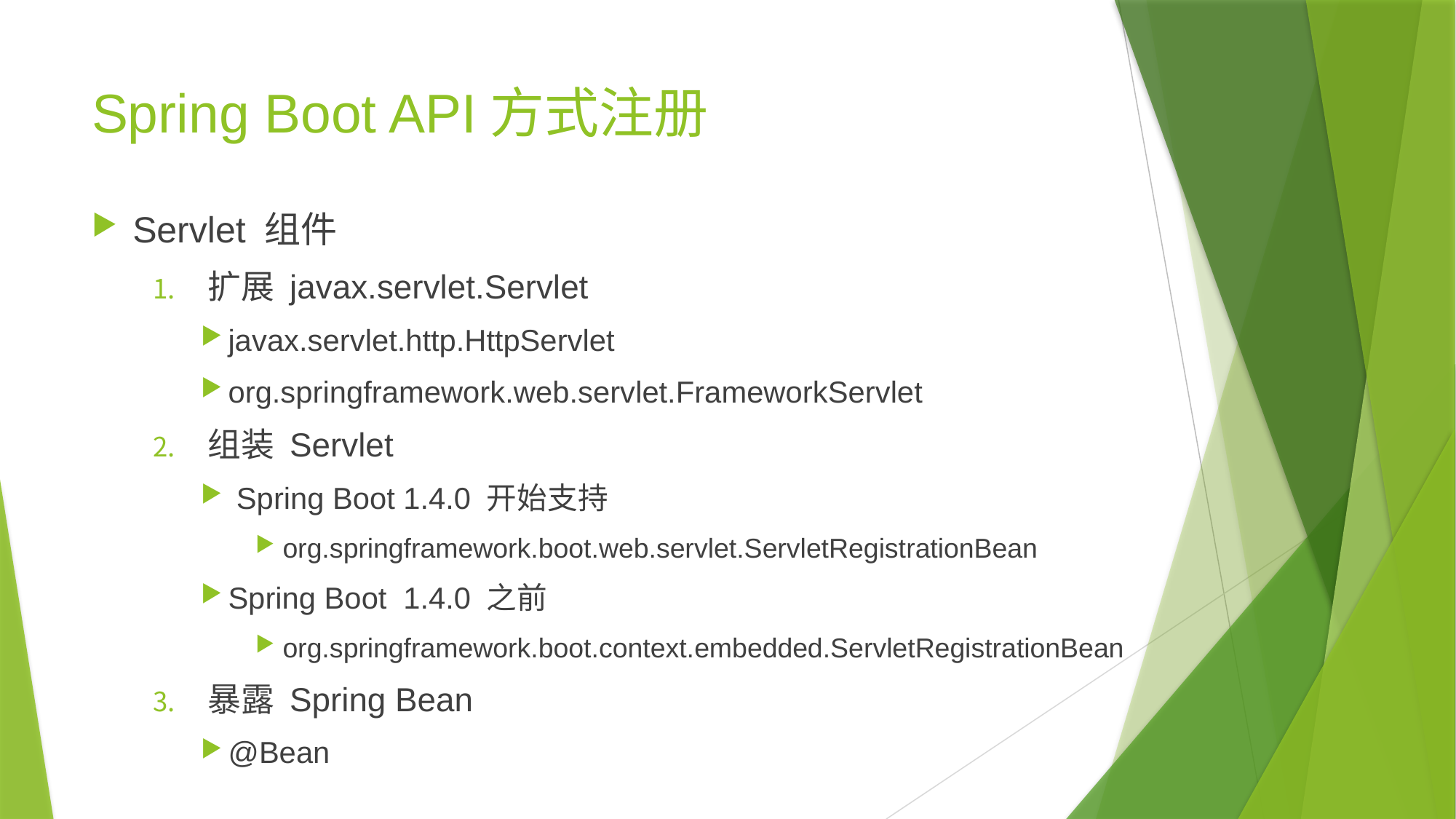

# Spring Boot API方式注册
Servlet 组件
扩展 javax.servlet.Servlet
javax.servlet.http.HttpServlet
org.springframework.web.servlet.FrameworkServlet
组装 Servlet
 Spring Boot 1.4.0 开始支持
org.springframework.boot.web.servlet.ServletRegistrationBean
Spring Boot  1.4.0 之前
org.springframework.boot.context.embedded.ServletRegistrationBean
暴露 Spring Bean
@Bean